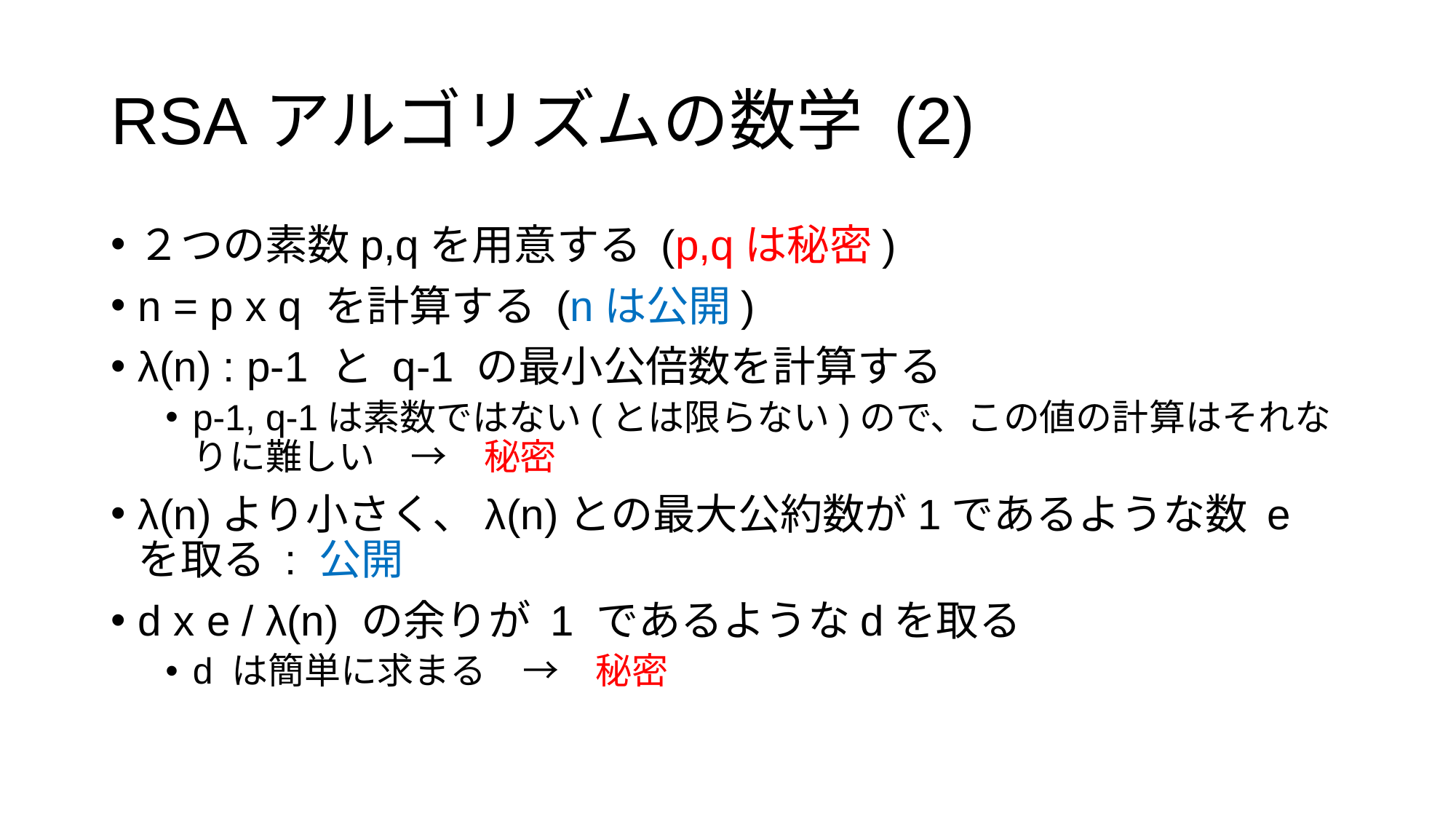

# RSAアルゴリズムの数学 (2)
２つの素数p,qを用意する (p,qは秘密)
n = p x q を計算する (nは公開)
λ(n) : p-1 と q-1 の最小公倍数を計算する
p-1, q-1は素数ではない(とは限らない)ので、この値の計算はそれなりに難しい　→　秘密
λ(n)より小さく、λ(n)との最大公約数が1であるような数 e を取る : 公開
d x e / λ(n) の余りが 1 であるようなdを取る
d は簡単に求まる　→　秘密